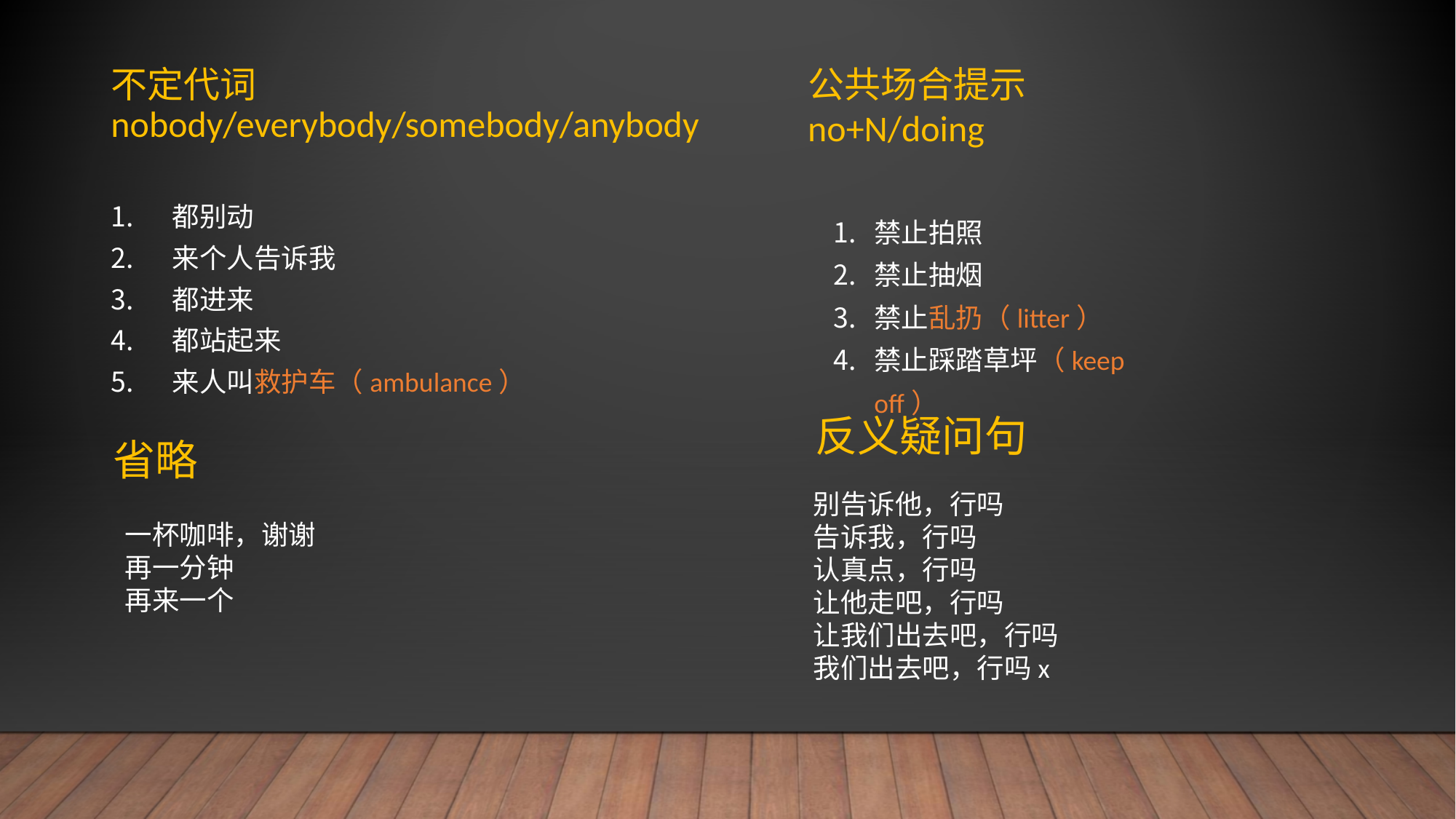

# 不定代词 nobody/everybody/somebody/anybody
公共场合提示
no+N/doing
都别动
来个人告诉我
都进来
都站起来
来人叫救护车（ambulance）

禁止拍照
禁止抽烟
禁止乱扔（litter）
禁止踩踏草坪（keep off）
反义疑问句
省略
别告诉他，行吗
告诉我，行吗
认真点，行吗
让他走吧，行吗
让我们出去吧，行吗
我们出去吧，行吗x
一杯咖啡，谢谢
再一分钟
再来一个